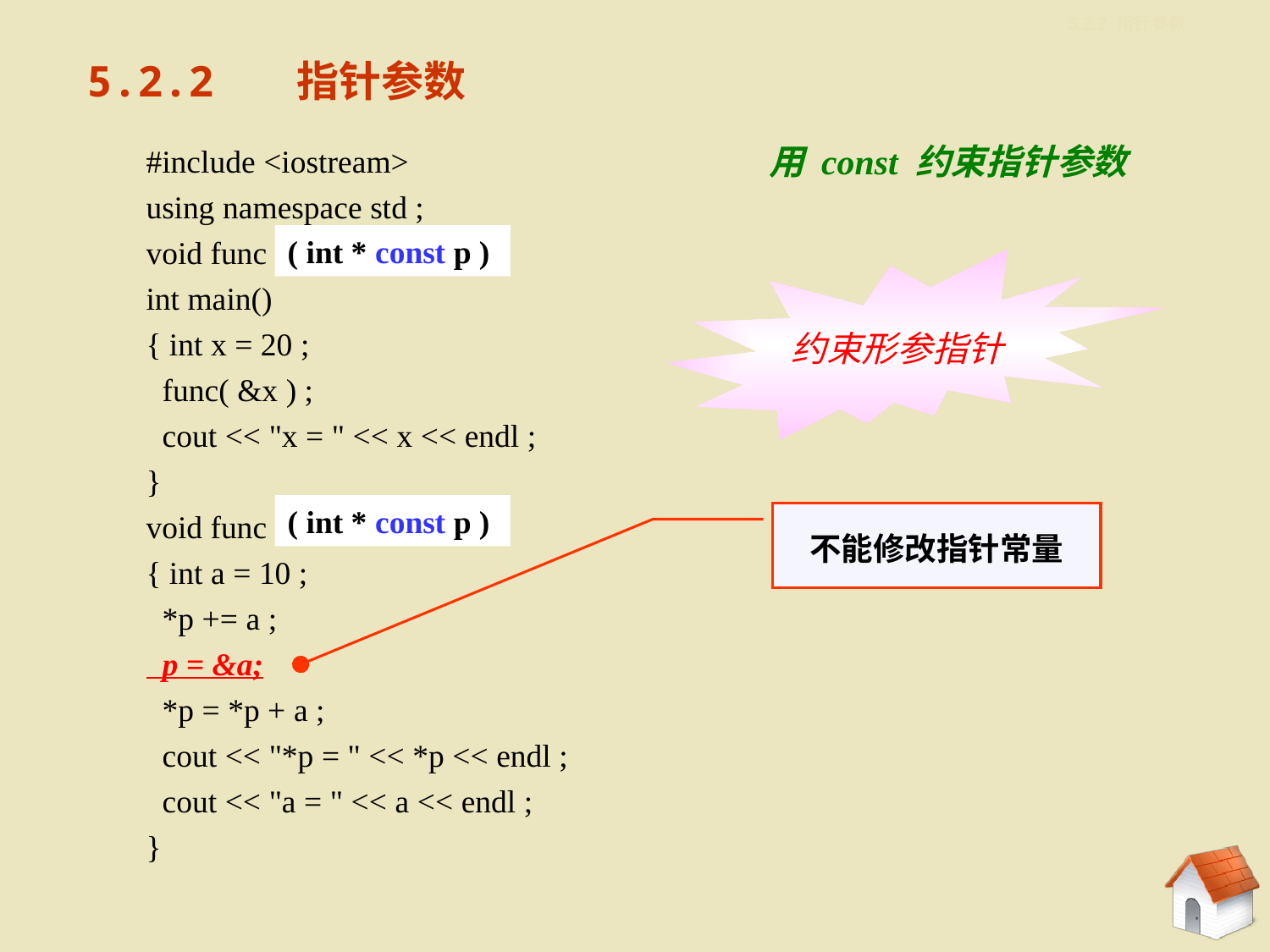

5.2.2 指针参数
5.2.2	 指针参数
#include <iostream>
using namespace std ;
void func ( int * p ) ;
int main()
{ int x = 20 ;
  func( &x ) ;
  cout << "x = " << x << endl ;
}
void func ( int * p )
{ int a = 10 ;
  *p += a ;
  p = &a;
  *p = *p + a ;
  cout << "*p = " << *p << endl ;
  cout << "a = " << a << endl ;
}
用 const 约束指针参数
( int * const p )
约束形参指针
( int * const p )
不能修改指针常量